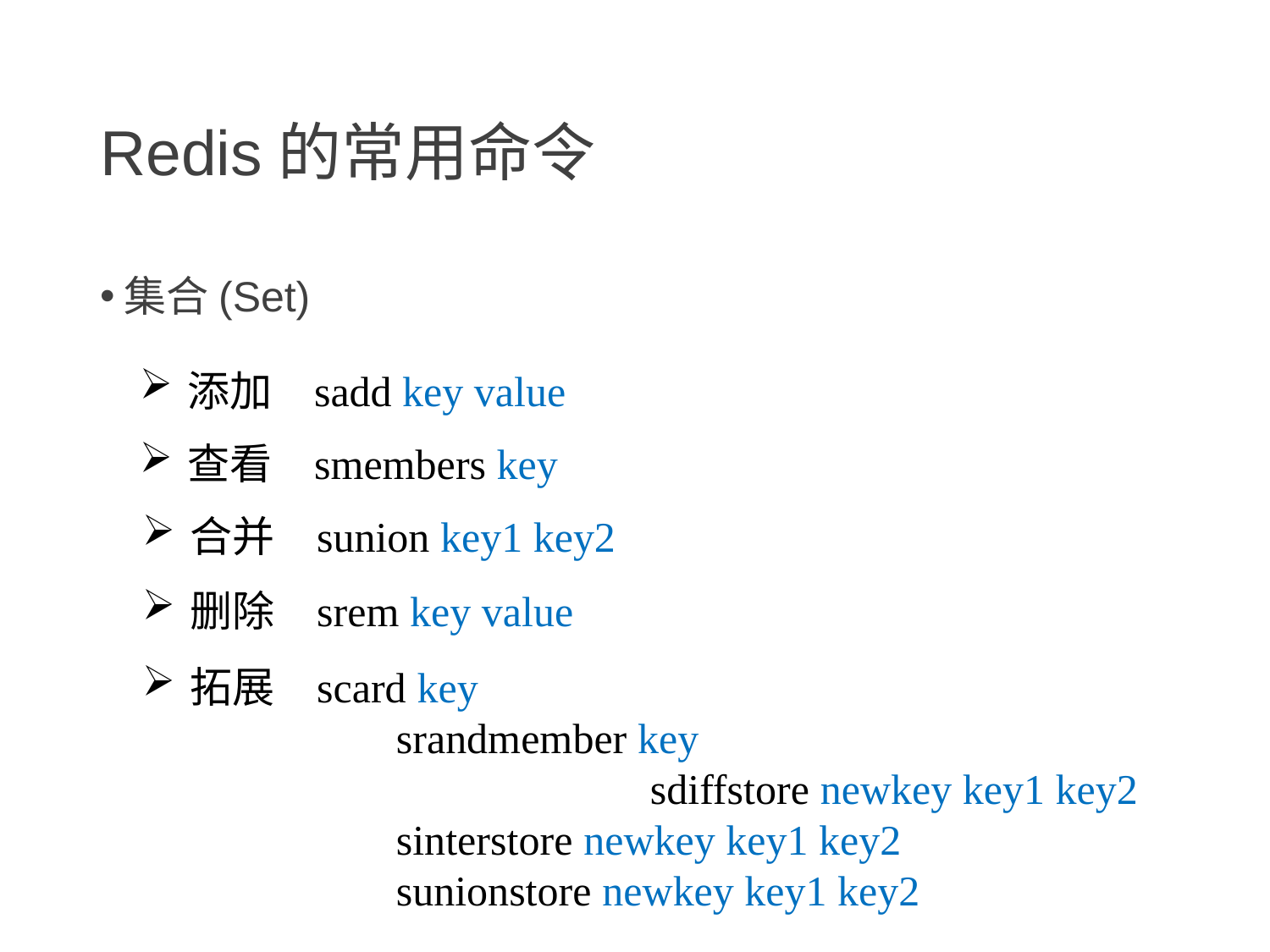

# Redis的常用命令
集合(Set)
添加	sadd key value
查看	smembers key
合并	sunion key1 key2
删除	srem key value
拓展	scard key
srandmember key
		sdiffstore newkey key1 key2
sinterstore newkey key1 key2
sunionstore newkey key1 key2